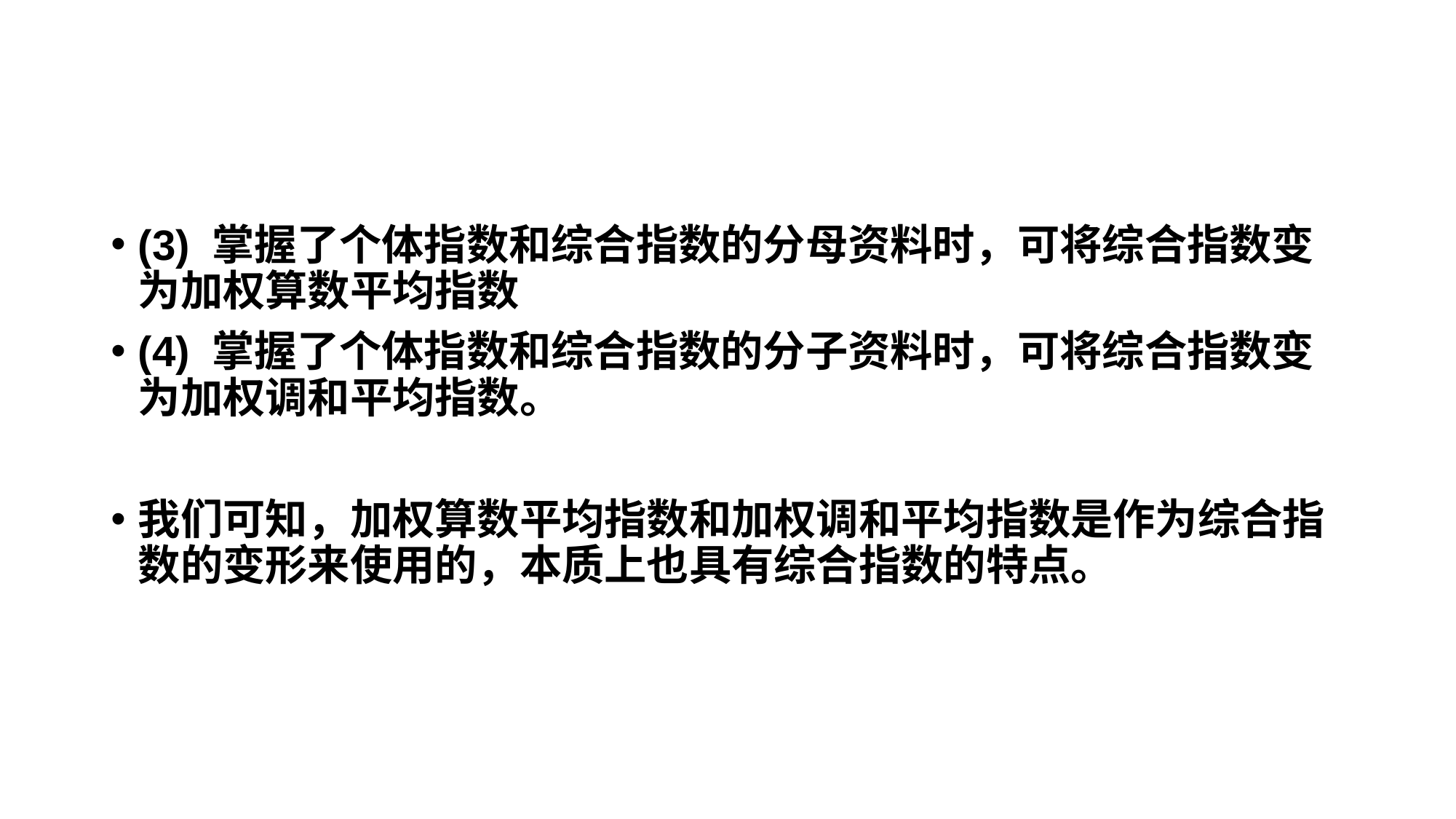

(3) 掌握了个体指数和综合指数的分母资料时，可将综合指数变为加权算数平均指数
(4) 掌握了个体指数和综合指数的分子资料时，可将综合指数变为加权调和平均指数。

我们可知，加权算数平均指数和加权调和平均指数是作为综合指数的变形来使用的，本质上也具有综合指数的特点。